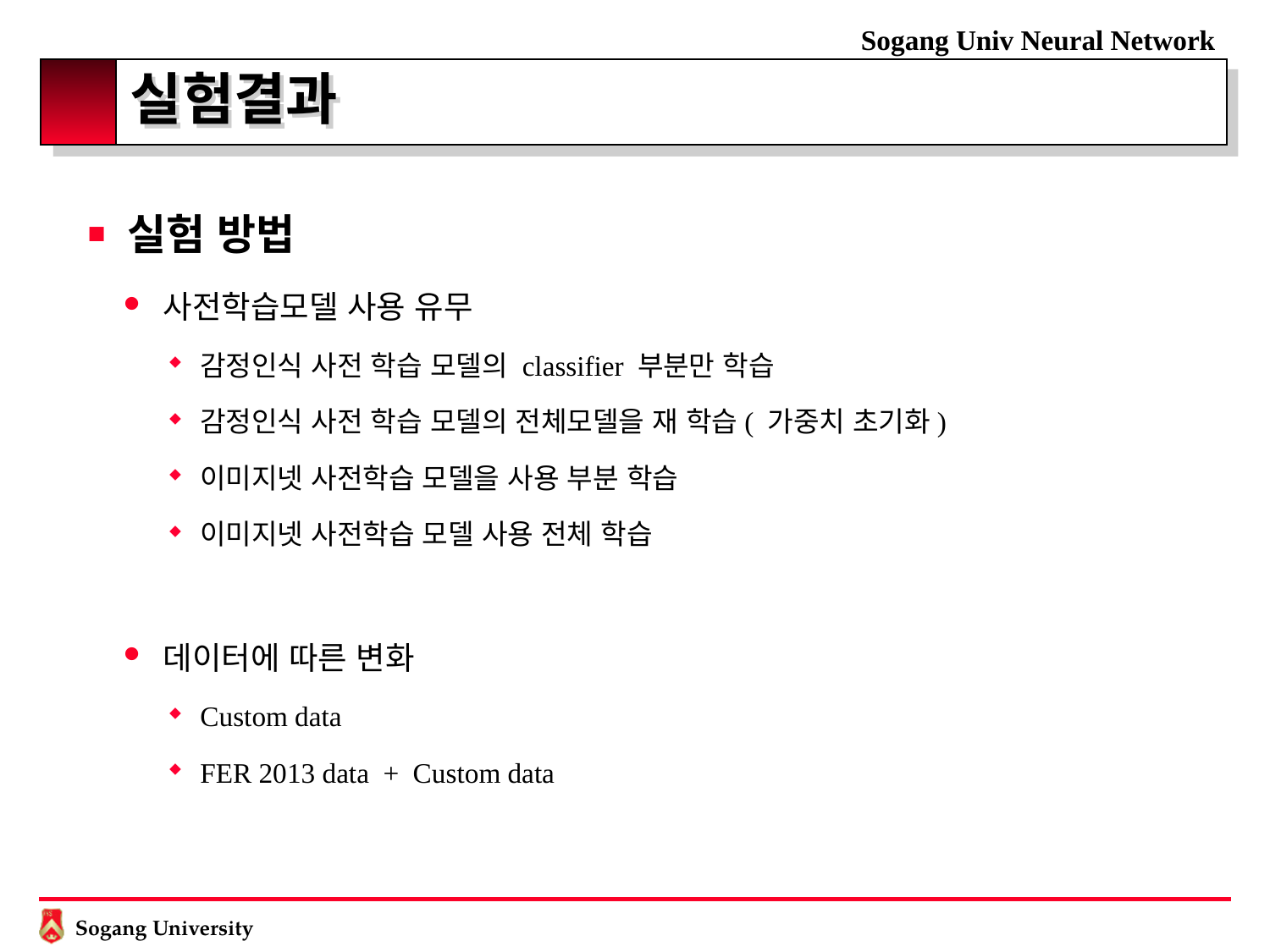

# 실험결과
실험 방법
사전학습모델 사용 유무
감정인식 사전 학습 모델의 classifier 부분만 학습
감정인식 사전 학습 모델의 전체모델을 재 학습( 가중치 초기화)
이미지넷 사전학습 모델을 사용 부분 학습
이미지넷 사전학습 모델 사용 전체 학습

데이터에 따른 변화
Custom data
FER 2013 data  +  Custom data